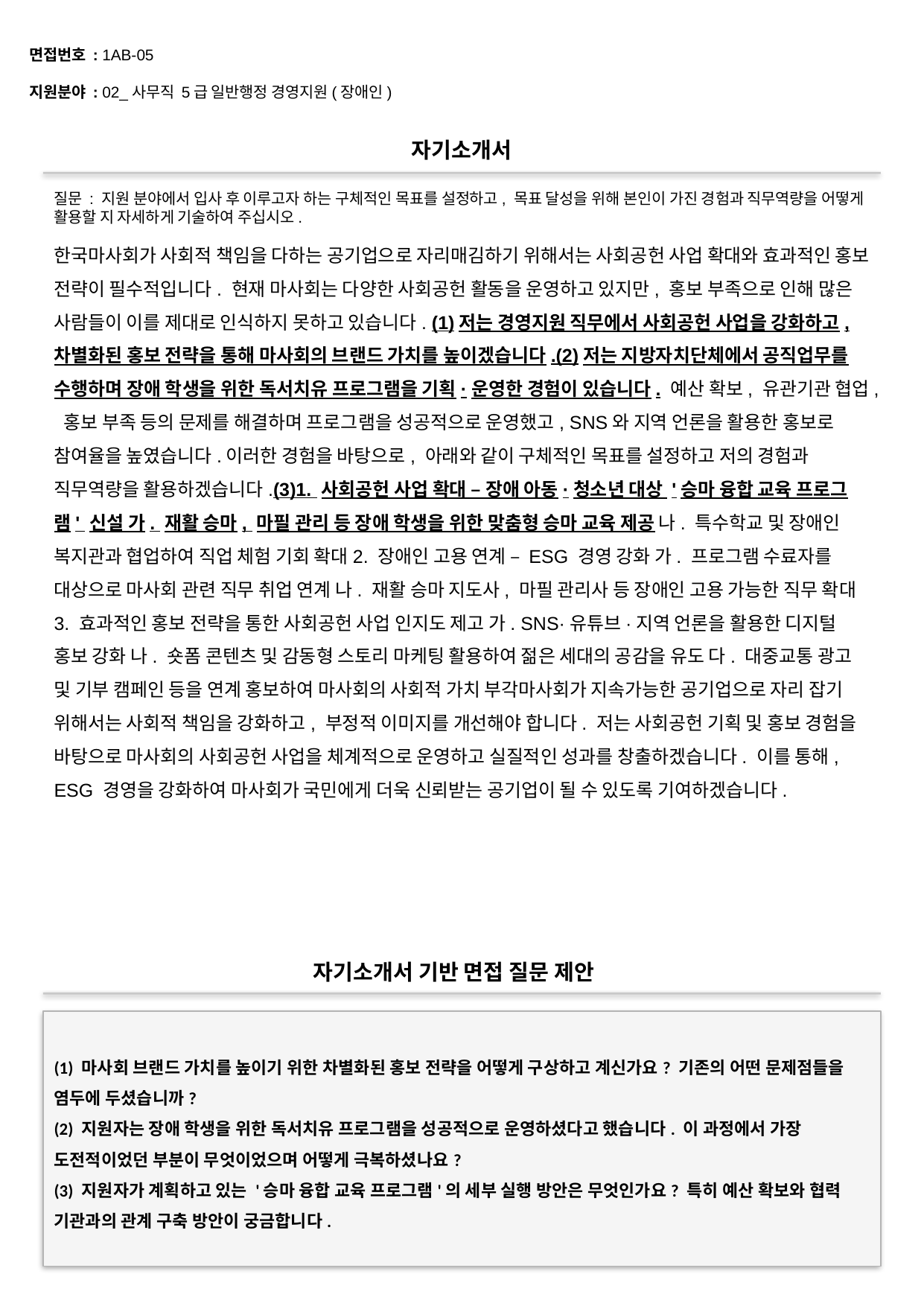

면접번호 : 1AB-05

지원분야 : 02_사무직 5급 일반행정 경영지원(장애인)
#

자기소개서

질문 : 지원 분야에서 입사 후 이루고자 하는 구체적인 목표를 설정하고, 목표 달성을 위해 본인이 가진 경험과 직무역량을 어떻게 활용할 지 자세하게 기술하여 주십시오.

한국마사회가 사회적 책임을 다하는 공기업으로 자리매김하기 위해서는 사회공헌 사업 확대와 효과적인 홍보 전략이 필수적입니다. 현재 마사회는 다양한 사회공헌 활동을 운영하고 있지만, 홍보 부족으로 인해 많은 사람들이 이를 제대로 인식하지 못하고 있습니다. (1)저는 경영지원 직무에서 사회공헌 사업을 강화하고, 차별화된 홍보 전략을 통해 마사회의 브랜드 가치를 높이겠습니다.(2)저는 지방자치단체에서 공직업무를 수행하며 장애 학생을 위한 독서치유 프로그램을 기획·운영한 경험이 있습니다. 예산 확보, 유관기관 협업, 홍보 부족 등의 문제를 해결하며 프로그램을 성공적으로 운영했고, SNS와 지역 언론을 활용한 홍보로 참여율을 높였습니다.이러한 경험을 바탕으로, 아래와 같이 구체적인 목표를 설정하고 저의 경험과 직무역량을 활용하겠습니다.(3)1. 사회공헌 사업 확대 – 장애 아동·청소년 대상 '승마 융합 교육 프로그램' 신설 가. 재활 승마, 마필 관리 등 장애 학생을 위한 맞춤형 승마 교육 제공 나. 특수학교 및 장애인 복지관과 협업하여 직업 체험 기회 확대2. 장애인 고용 연계 – ESG 경영 강화 가. 프로그램 수료자를 대상으로 마사회 관련 직무 취업 연계 나. 재활 승마 지도사, 마필 관리사 등 장애인 고용 가능한 직무 확대3. 효과적인 홍보 전략을 통한 사회공헌 사업 인지도 제고 가. SNS·유튜브·지역 언론을 활용한 디지털 홍보 강화 나. 숏폼 콘텐츠 및 감동형 스토리 마케팅 활용하여 젊은 세대의 공감을 유도 다. 대중교통 광고 및 기부 캠페인 등을 연계 홍보하여 마사회의 사회적 가치 부각마사회가 지속가능한 공기업으로 자리 잡기 위해서는 사회적 책임을 강화하고, 부정적 이미지를 개선해야 합니다. 저는 사회공헌 기획 및 홍보 경험을 바탕으로 마사회의 사회공헌 사업을 체계적으로 운영하고 실질적인 성과를 창출하겠습니다. 이를 통해, ESG 경영을 강화하여 마사회가 국민에게 더욱 신뢰받는 공기업이 될 수 있도록 기여하겠습니다.

자기소개서 기반 면접 질문 제안

(1) 마사회 브랜드 가치를 높이기 위한 차별화된 홍보 전략을 어떻게 구상하고 계신가요? 기존의 어떤 문제점들을 염두에 두셨습니까?
(2) 지원자는 장애 학생을 위한 독서치유 프로그램을 성공적으로 운영하셨다고 했습니다. 이 과정에서 가장 도전적이었던 부분이 무엇이었으며 어떻게 극복하셨나요?
(3) 지원자가 계획하고 있는 '승마 융합 교육 프로그램'의 세부 실행 방안은 무엇인가요? 특히 예산 확보와 협력 기관과의 관계 구축 방안이 궁금합니다.